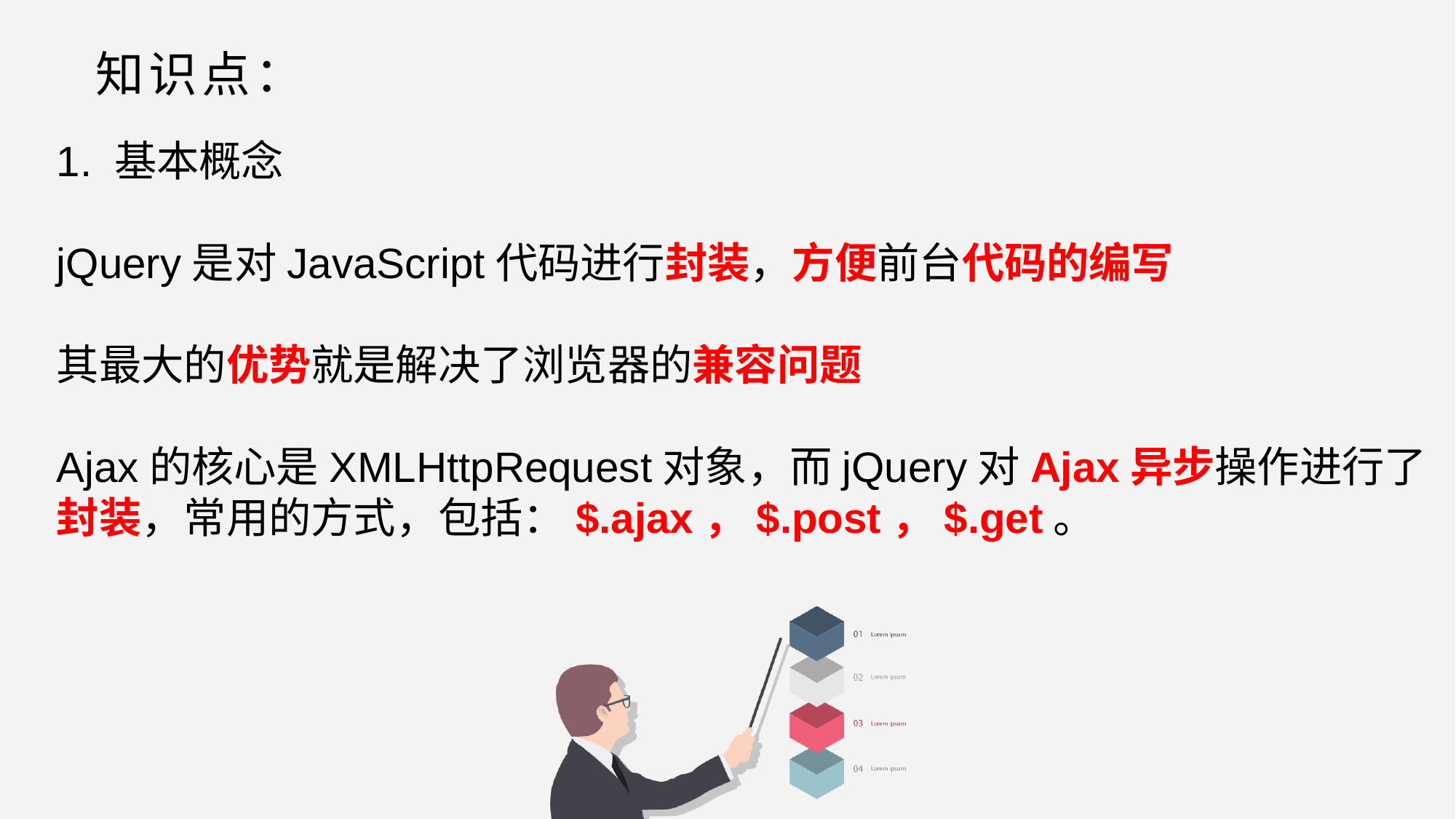

知识点：
1. 基本概念

jQuery是对JavaScript代码进行封装，方便前台代码的编写

其最大的优势就是解决了浏览器的兼容问题

Ajax的核心是XMLHttpRequest对象，而jQuery对Ajax异步操作进行了封装，常用的方式，包括：$.ajax，$.post，$.get。